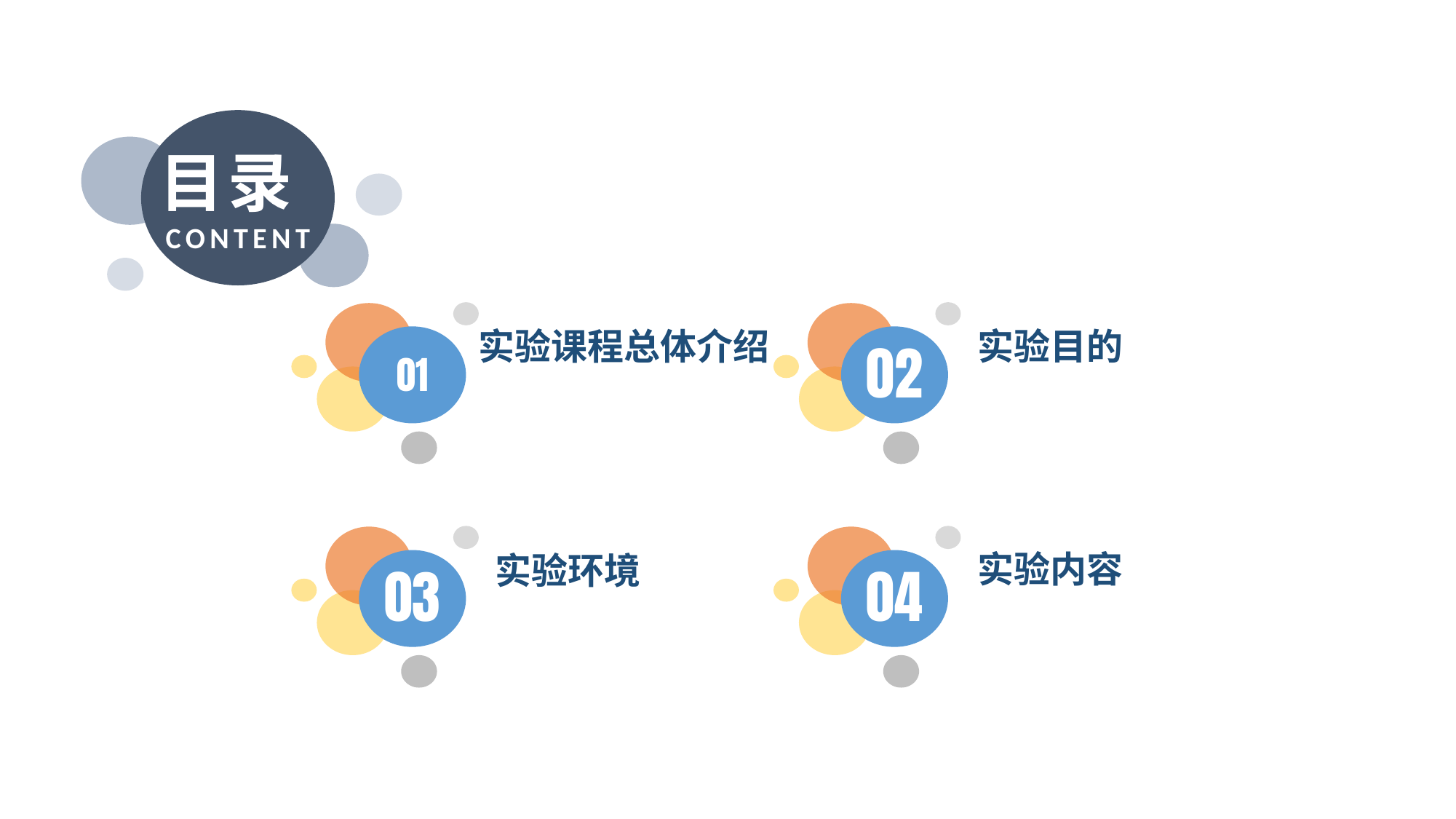

目录
CONTENT

01

02

实验课程总体介绍
实验目的

03

04

实验环境
实验内容